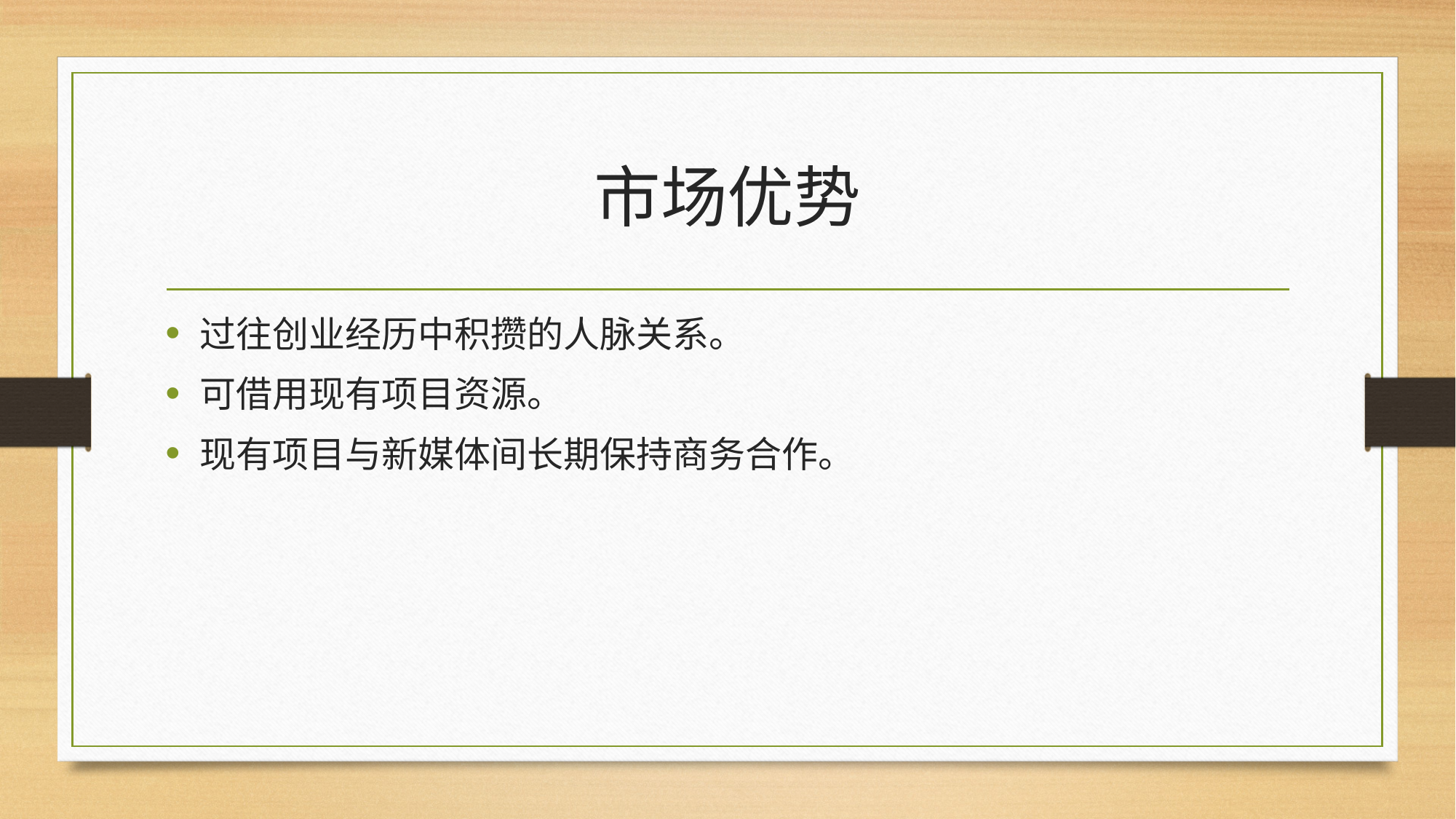

# 市场优势
过往创业经历中积攒的人脉关系。
可借用现有项目资源。
现有项目与新媒体间长期保持商务合作。